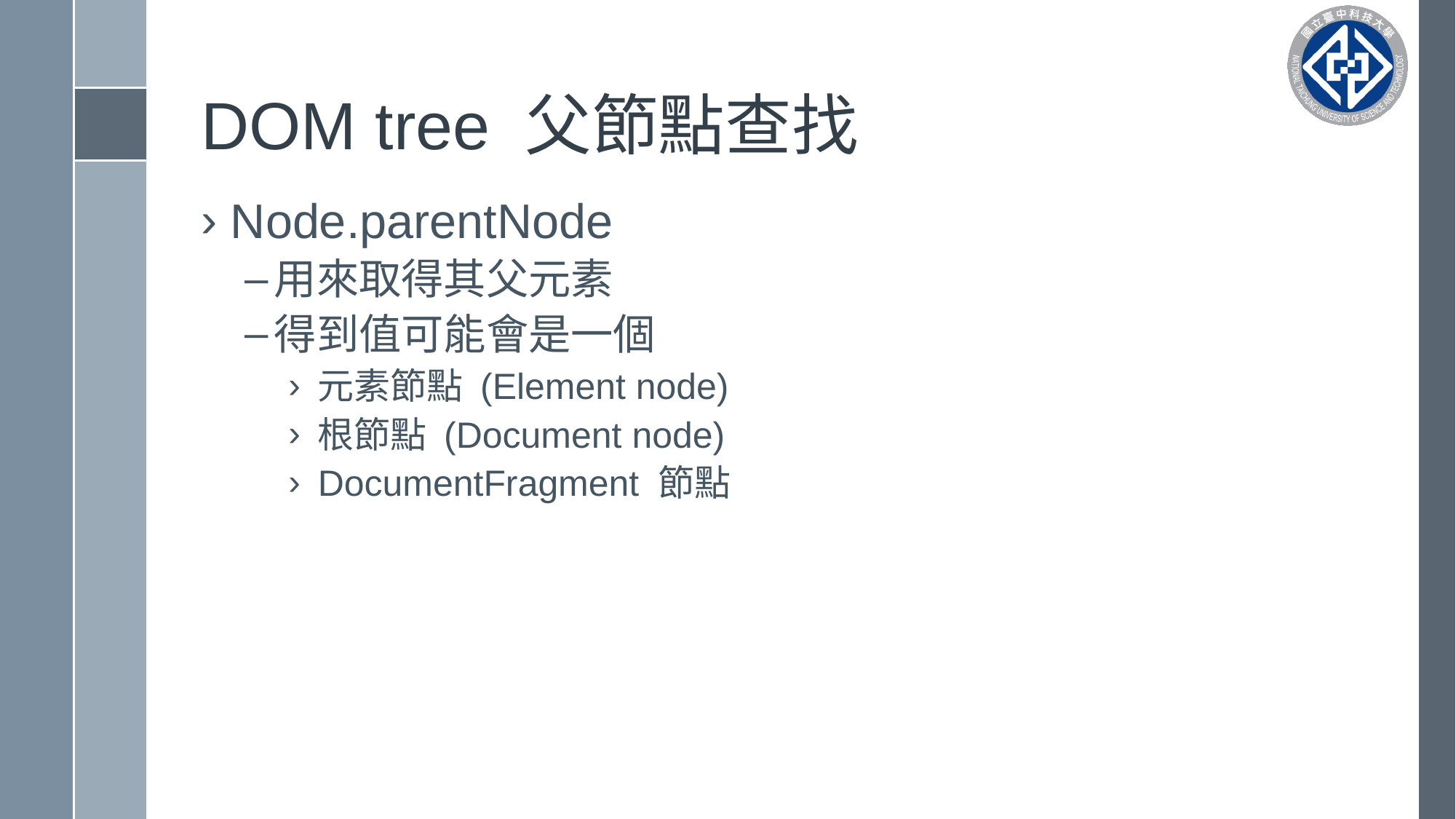

# DOM tree 父節點查找
Node.parentNode
用來取得其父元素
得到值可能會是一個
元素節點 (Element node)
根節點 (Document node)
DocumentFragment 節點